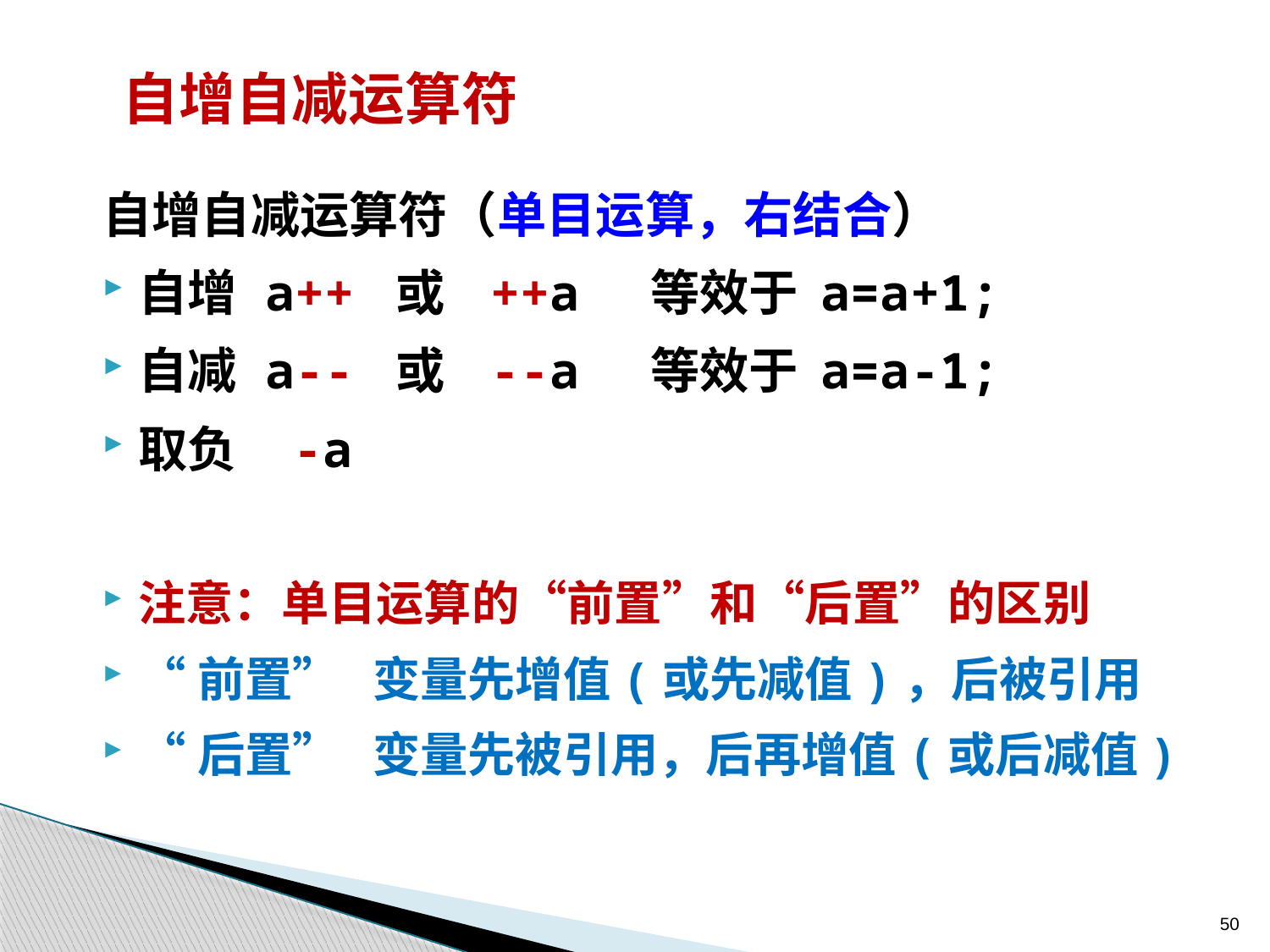

自增自减运算符
自增自减运算符（单目运算，右结合）
自增	a++ 或   ++a  等效于 a=a+1;
自减	a-- 或   --a  等效于 a=a-1;
取负    -a

注意：单目运算的“前置”和“后置”的区别
“前置”   变量先增值(或先减值)，后被引用
“后置”   变量先被引用，后再增值(或后减值)
50